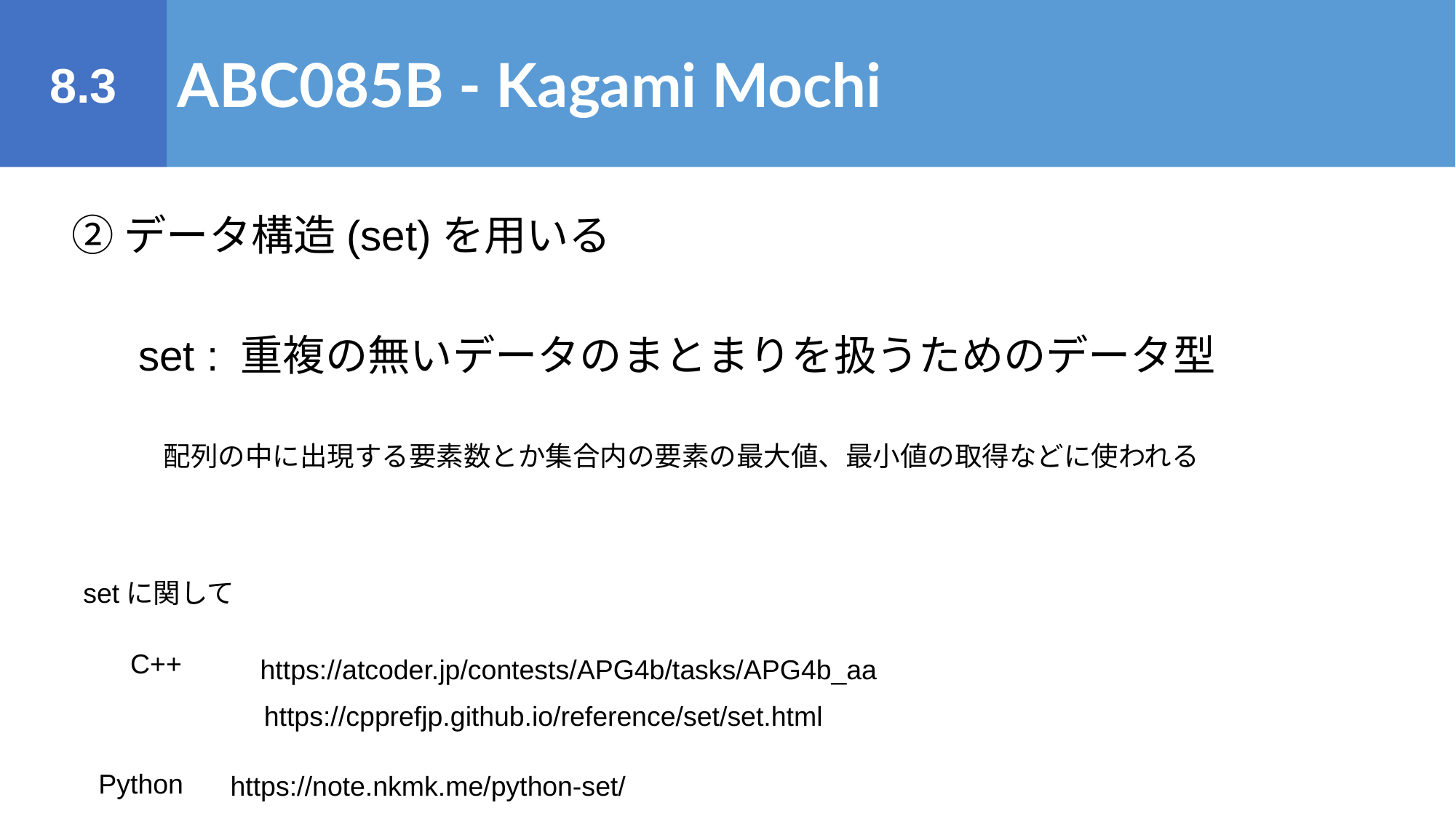

8.3
ABC085B - Kagami Mochi
②データ構造(set)を用いる
set : 重複の無いデータのまとまりを扱うためのデータ型
配列の中に出現する要素数とか集合内の要素の最大値、最小値の取得などに使われる
setに関して
C++
https://atcoder.jp/contests/APG4b/tasks/APG4b_aa
https://cpprefjp.github.io/reference/set/set.html
Python
https://note.nkmk.me/python-set/